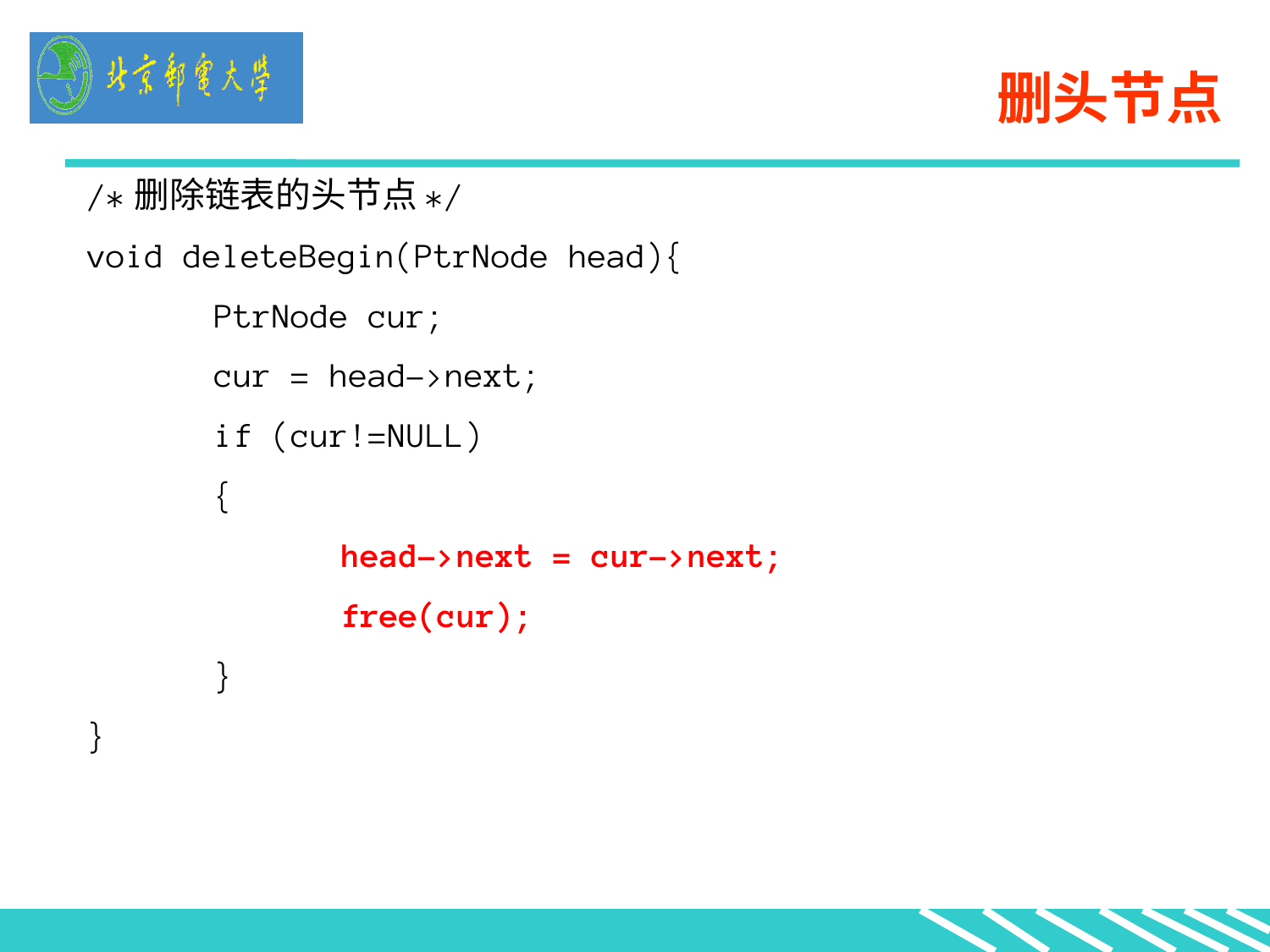

删头节点
/*删除链表的头节点*/
void deleteBegin(PtrNode head){
	PtrNode cur;
	cur = head->next;
	if (cur!=NULL)
	{
		head->next = cur->next;
		free(cur);
	}
}